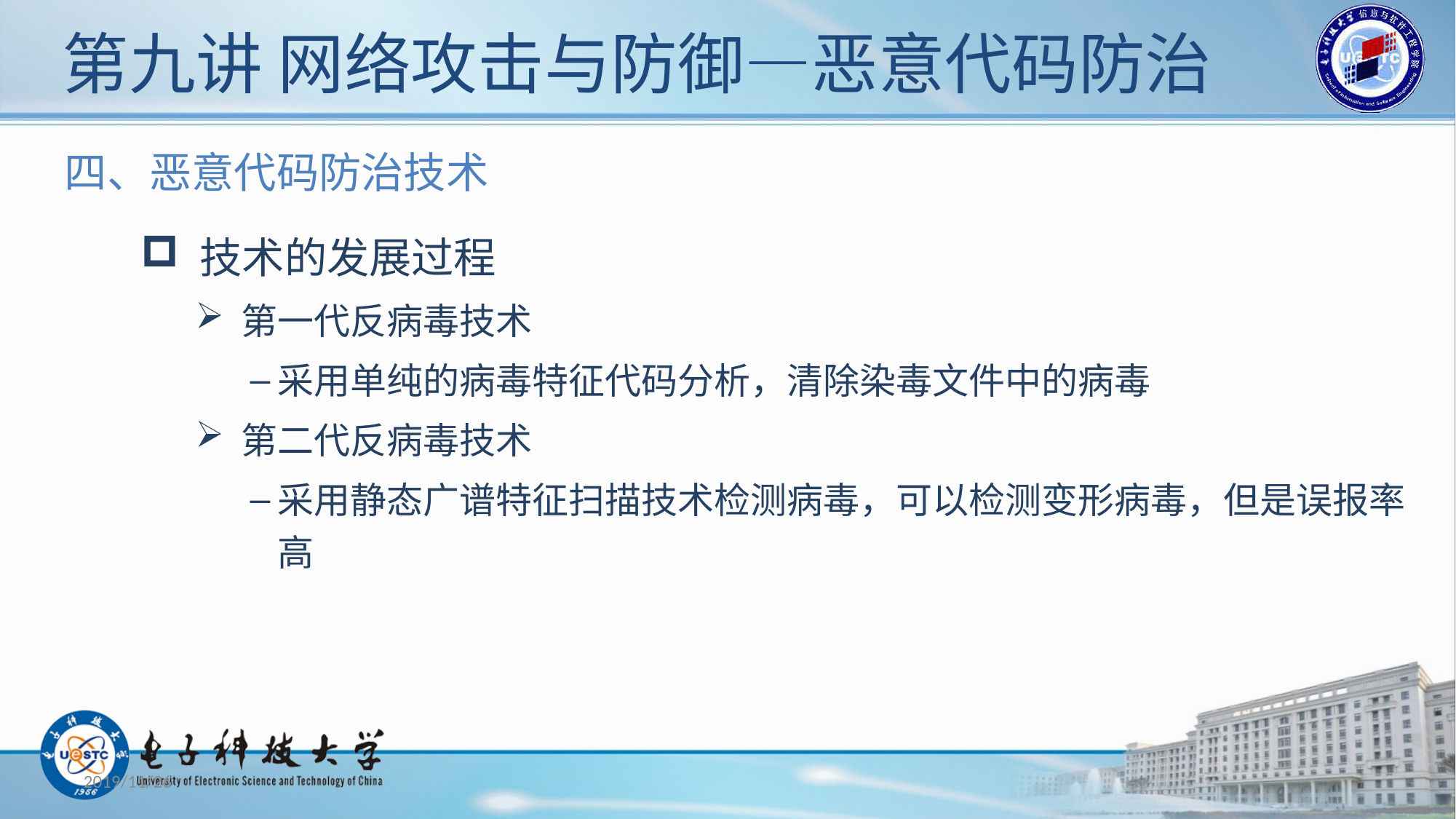

# 第九讲 网络攻击与防御—恶意代码防治
四、恶意代码防治技术
 技术的发展过程
 第一代反病毒技术
采用单纯的病毒特征代码分析，清除染毒文件中的病毒
 第二代反病毒技术
采用静态广谱特征扫描技术检测病毒，可以检测变形病毒，但是误报率高
2019/11/26